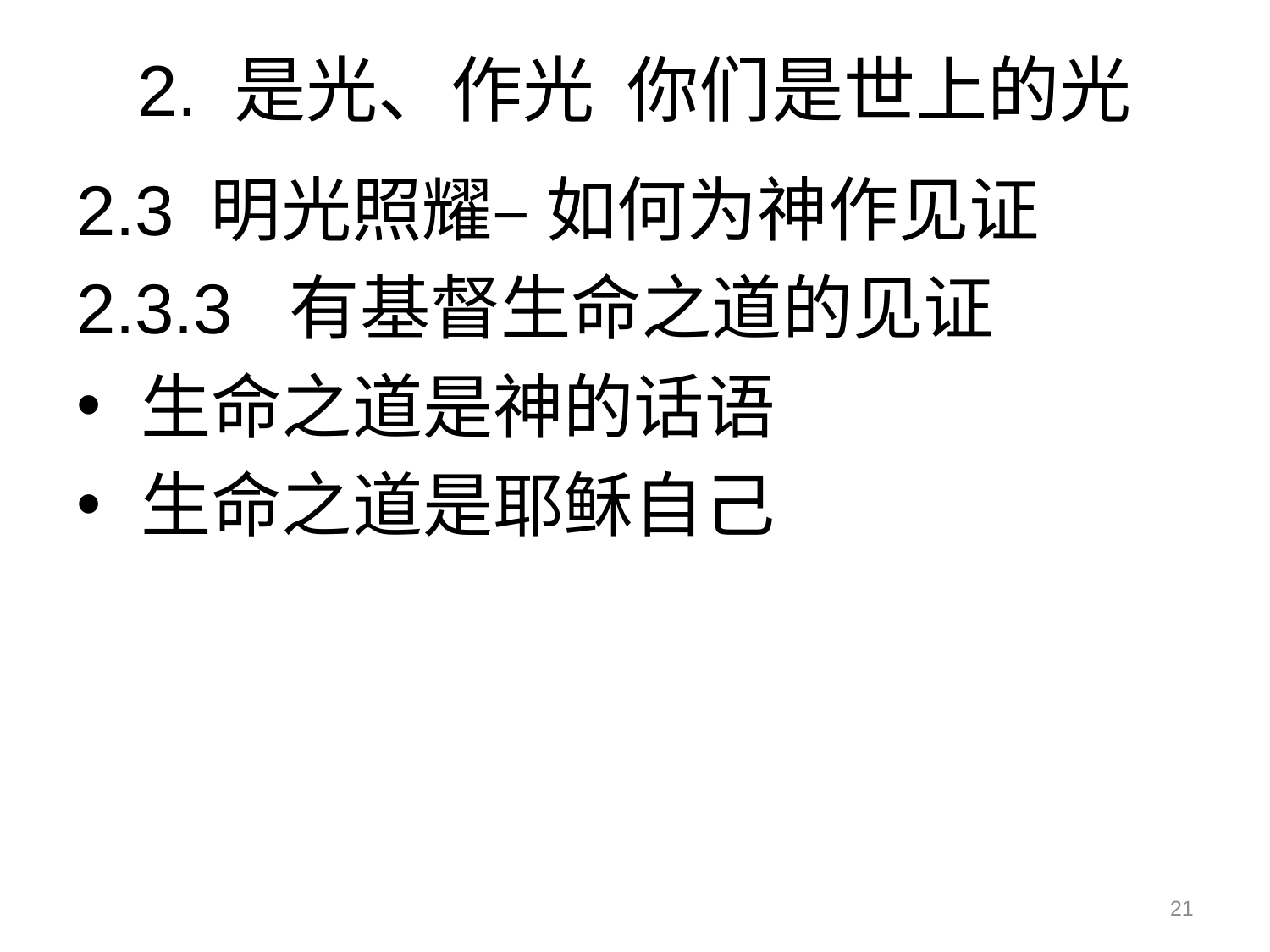

# 2. 是光、作光  你们是世上的光
2.3 明光照耀– 如何为神作见证
2.3.3  有基督生命之道的见证
生命之道是神的话语
生命之道是耶稣自己

21